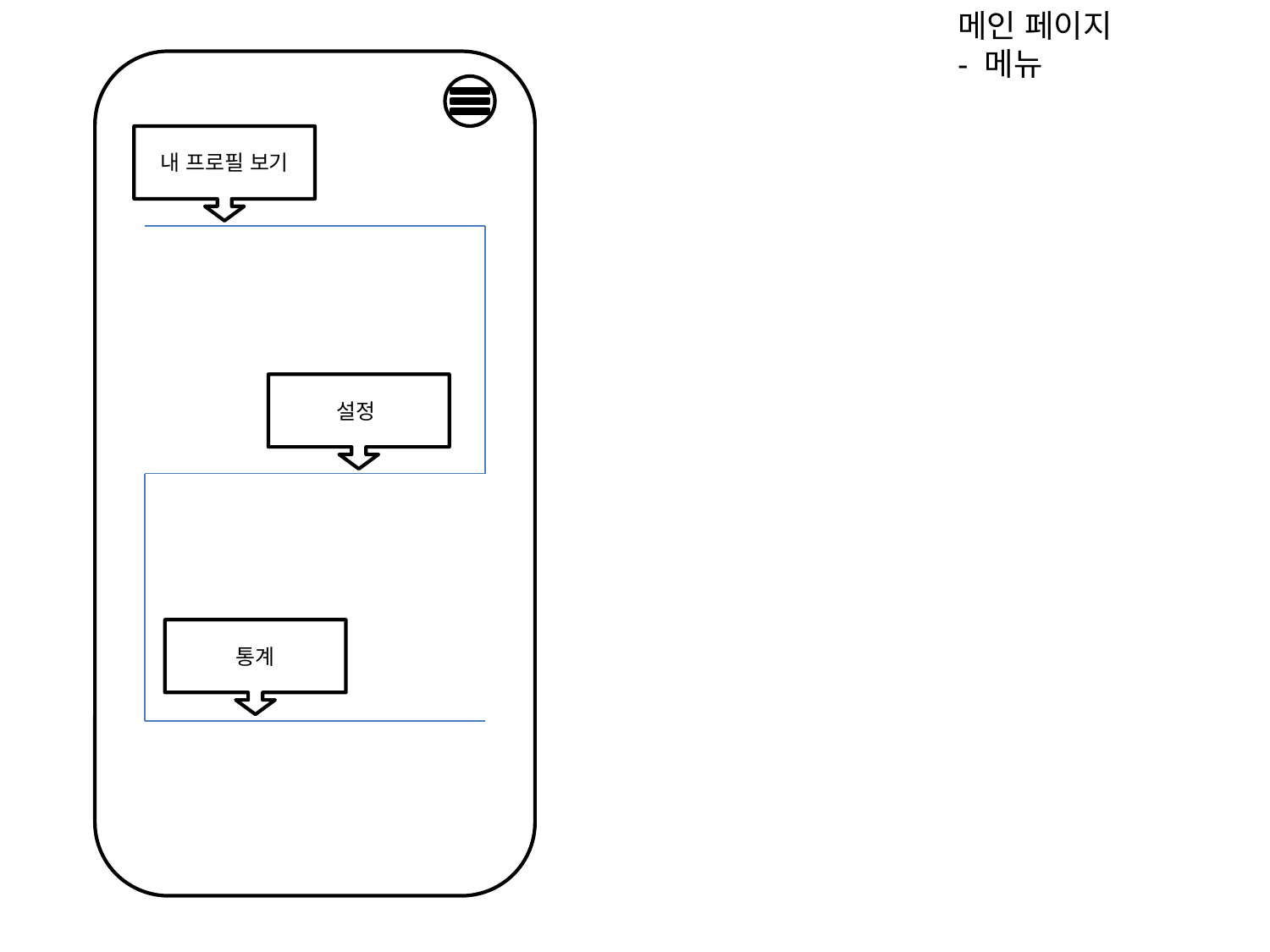

메인 페이지
- 메뉴

내 프로필 보기
설정
통계